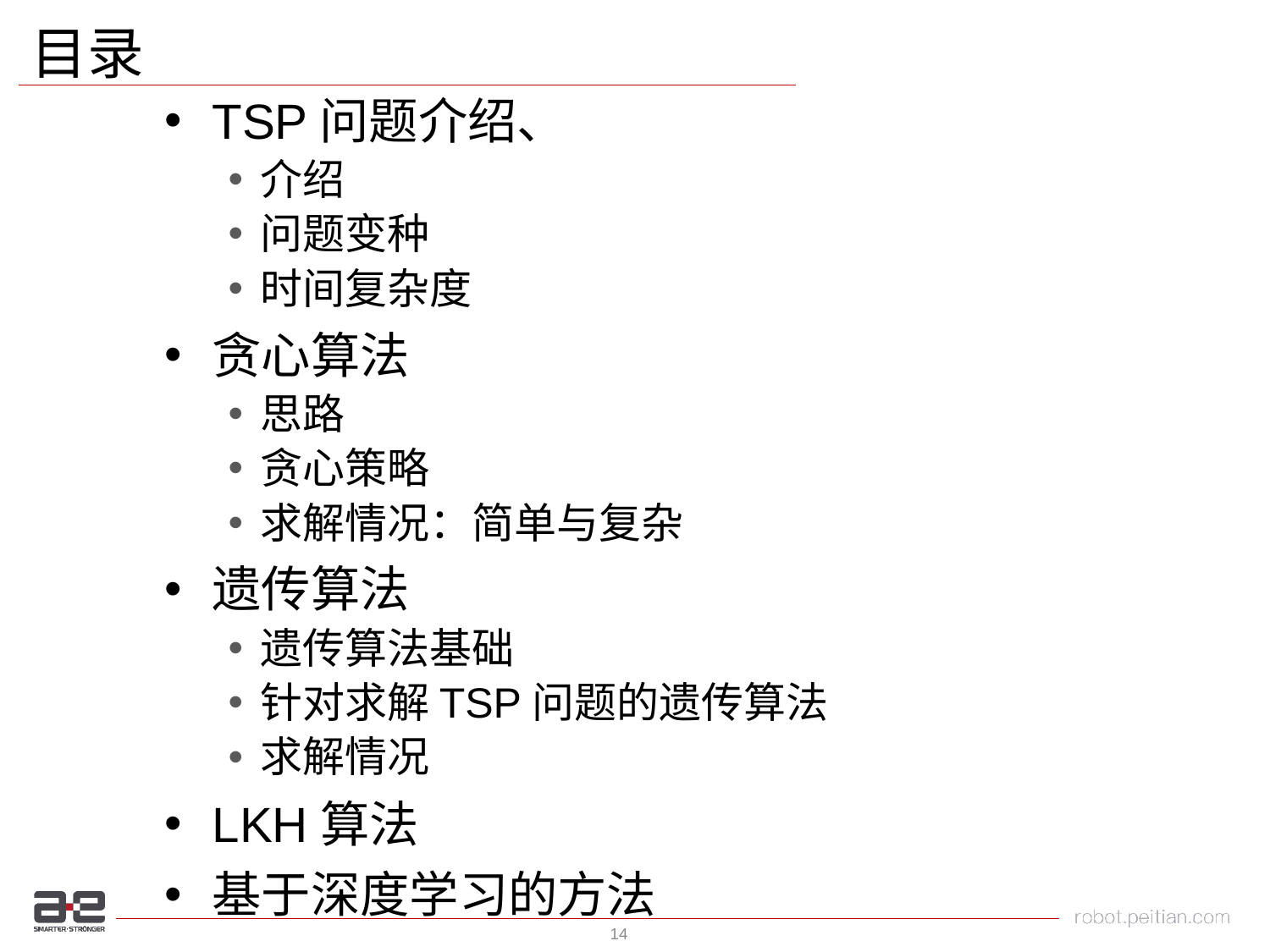

# 目录
TSP问题介绍、
介绍
问题变种
时间复杂度
贪心算法
思路
贪心策略
求解情况：简单与复杂
遗传算法
遗传算法基础
针对求解TSP问题的遗传算法
求解情况
LKH算法
基于深度学习的方法
14